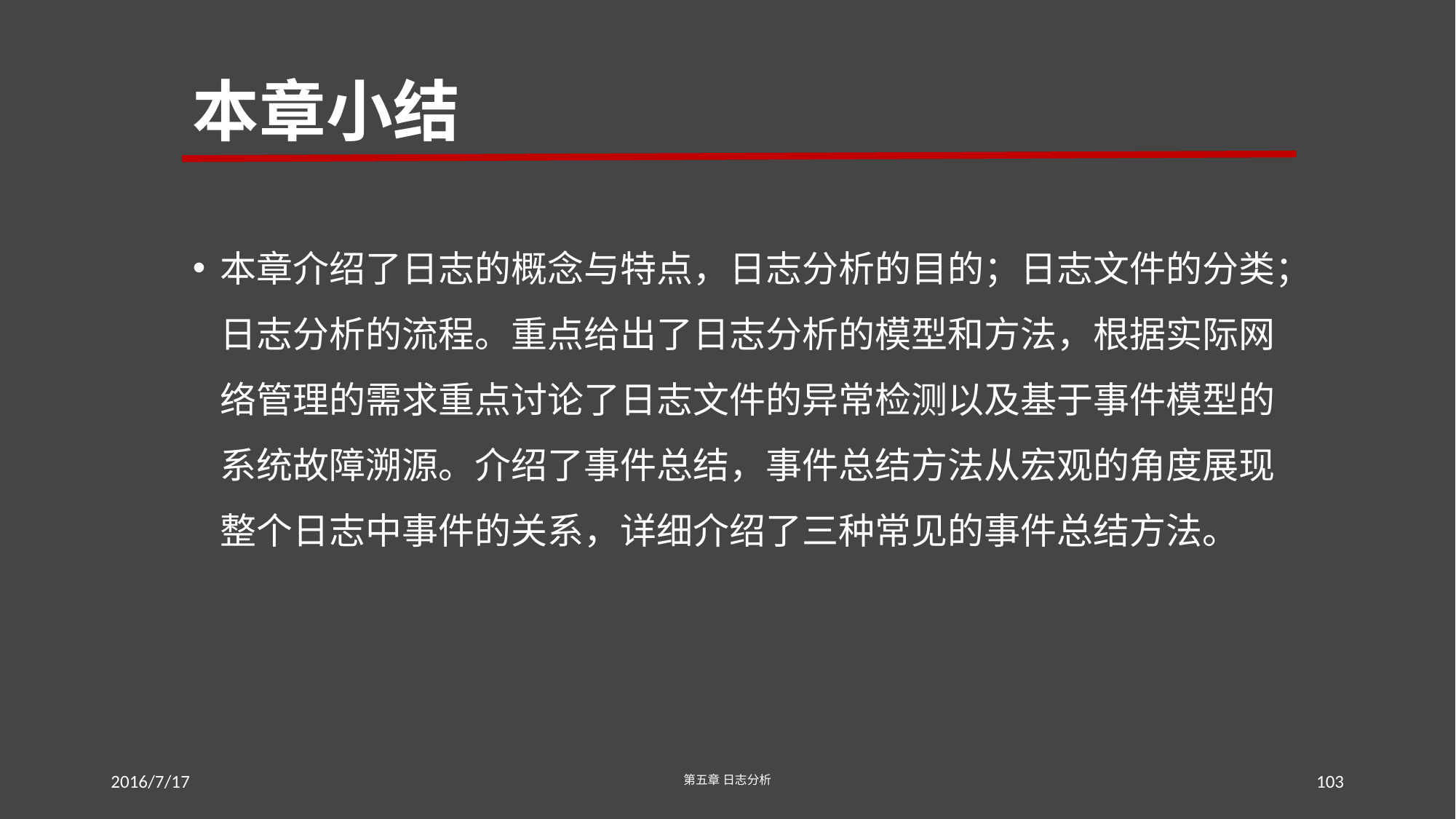

# 本章小结
本章介绍了日志的概念与特点，日志分析的目的；日志文件的分类；日志分析的流程。重点给出了日志分析的模型和方法，根据实际网络管理的需求重点讨论了日志文件的异常检测以及基于事件模型的系统故障溯源。介绍了事件总结，事件总结方法从宏观的角度展现整个日志中事件的关系，详细介绍了三种常见的事件总结方法。
2016/7/17
第五章 日志分析
103